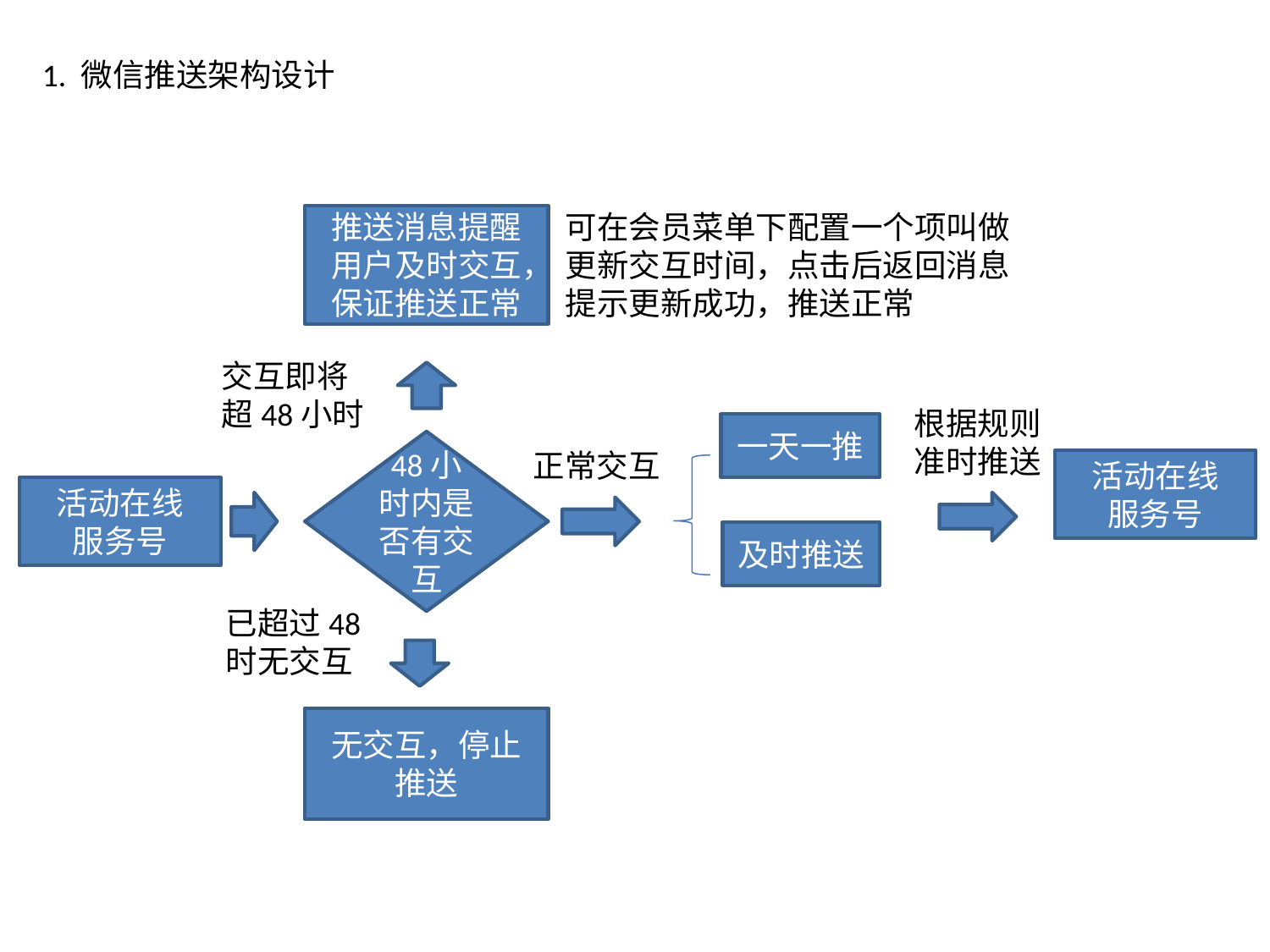

1. 微信推送架构设计
可在会员菜单下配置一个项叫做更新交互时间，点击后返回消息提示更新成功，推送正常
推送消息提醒用户及时交互，保证推送正常
交互即将
超48小时

根据规则
准时推送
一天一推
48小时内是否有交互
正常交互
活动在线
服务号

活动在线
服务号

及时推送
已超过48
时无交互

无交互，停止推送